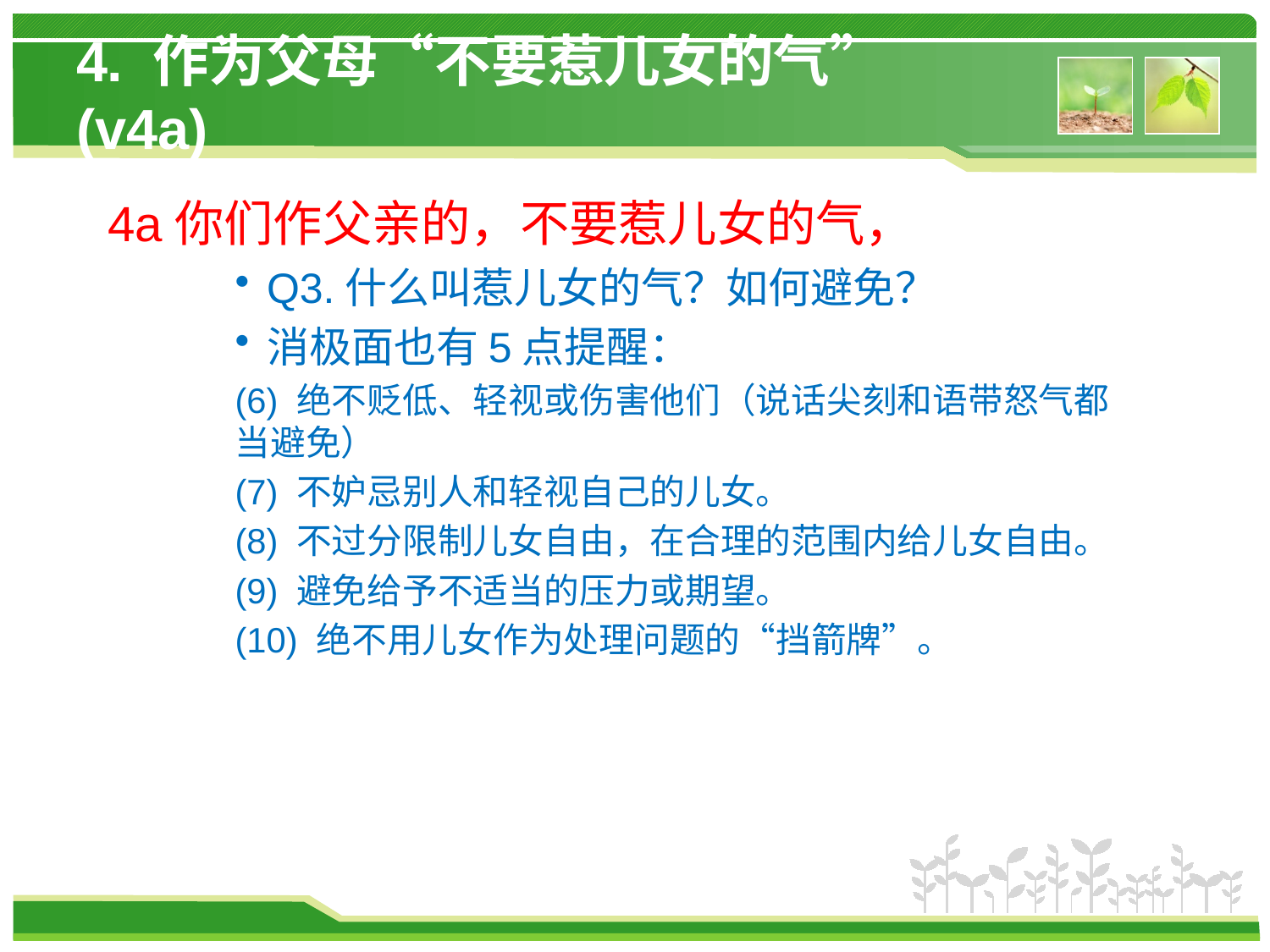

# 4. 作为父母“不要惹儿女的气” (v4a)
4a你们作父亲的，不要惹儿女的气，
Q3.什么叫惹儿女的气？如何避免？
消极面也有5点提醒：
(6) 绝不贬低、轻视或伤害他们（说话尖刻和语带怒气都当避免）
(7) 不妒忌别人和轻视自己的儿女。
(8) 不过分限制儿女自由，在合理的范围内给儿女自由。
(9) 避免给予不适当的压力或期望。
(10) 绝不用儿女作为处理问题的“挡箭牌”。